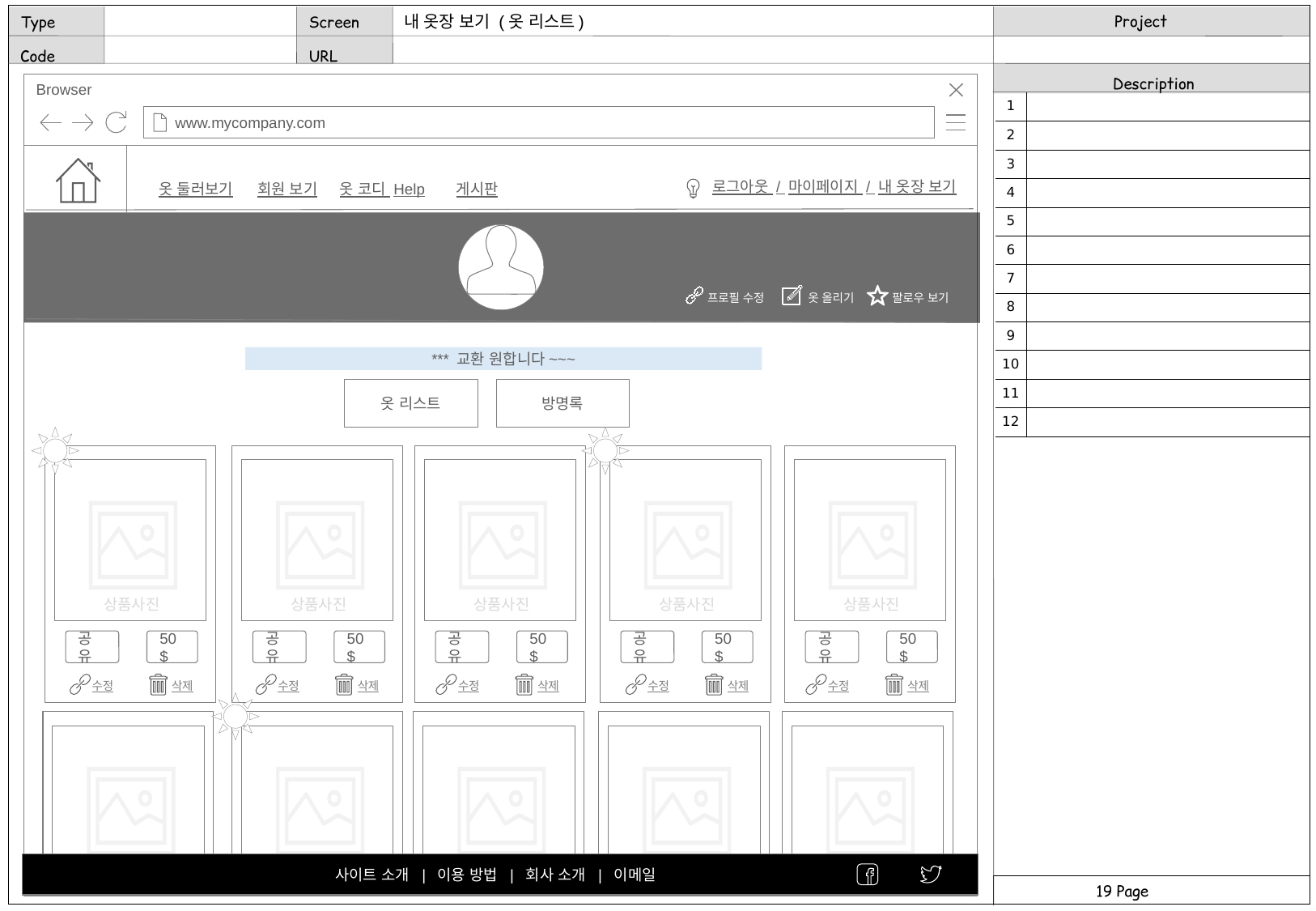

내 옷장 보기 (옷 리스트)

프로필 수정
옷 올리기
팔로우 보기

*** 교환 원합니다~~~
옷 리스트
방명록

상품사진

상품사진

상품사진

상품사진

상품사진
공유
50$
공유
50$
공유
50$
공유
50$
공유
50$

수정
삭제

수정
삭제

수정
삭제

수정
삭제

수정
삭제

상품사진

상품사진

상품사진

상품사진

상품사진
사이트 소개  |  이용 방법  |  회사 소개  |  이메일